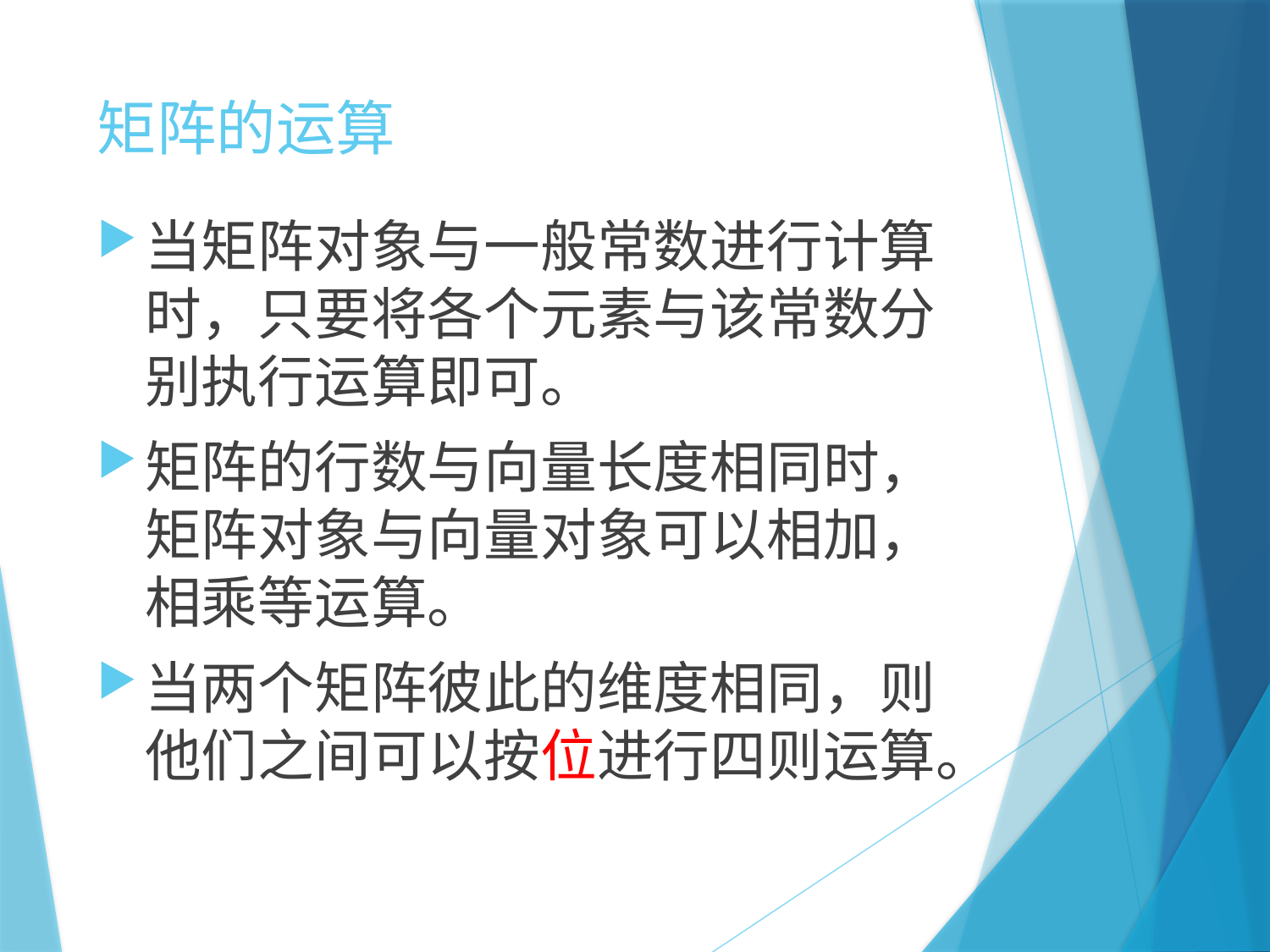

# 矩阵的运算
当矩阵对象与一般常数进行计算时，只要将各个元素与该常数分别执行运算即可。
矩阵的行数与向量长度相同时，矩阵对象与向量对象可以相加，相乘等运算。
当两个矩阵彼此的维度相同，则他们之间可以按位进行四则运算。